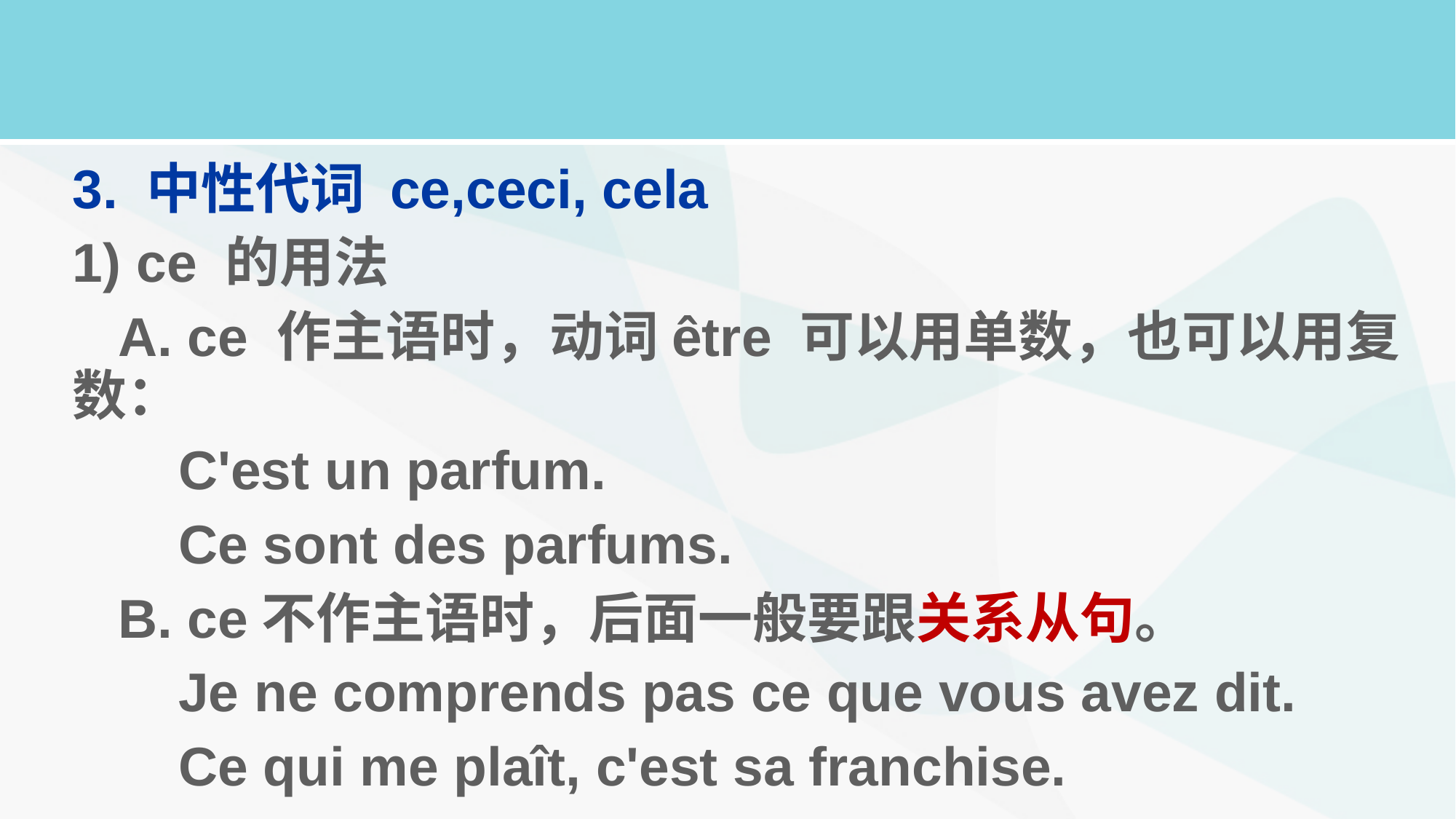

#
3. 中性代词 ce,ceci, cela
1) ce 的用法
   A. ce 作主语时，动词être 可以用单数，也可以用复数：
       C'est un parfum.
       Ce sont des parfums.
   B. ce不作主语时，后面一般要跟关系从句。
       Je ne comprends pas ce que vous avez dit.
       Ce qui me plaît, c'est sa franchise.